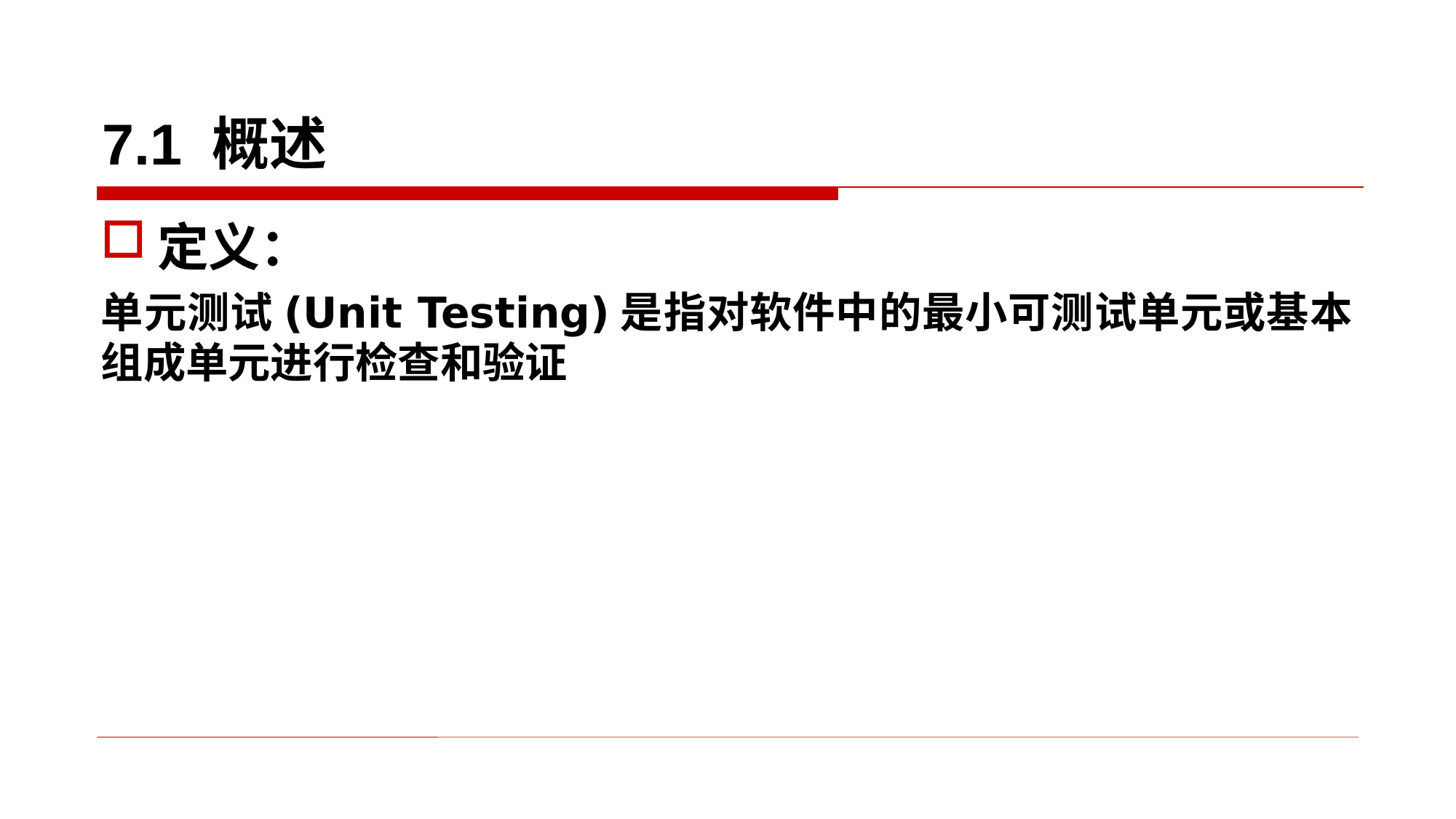

# 7.1 概述
定义：
单元测试(Unit Testing)是指对软件中的最小可测试单元或基本组成单元进行检查和验证
4